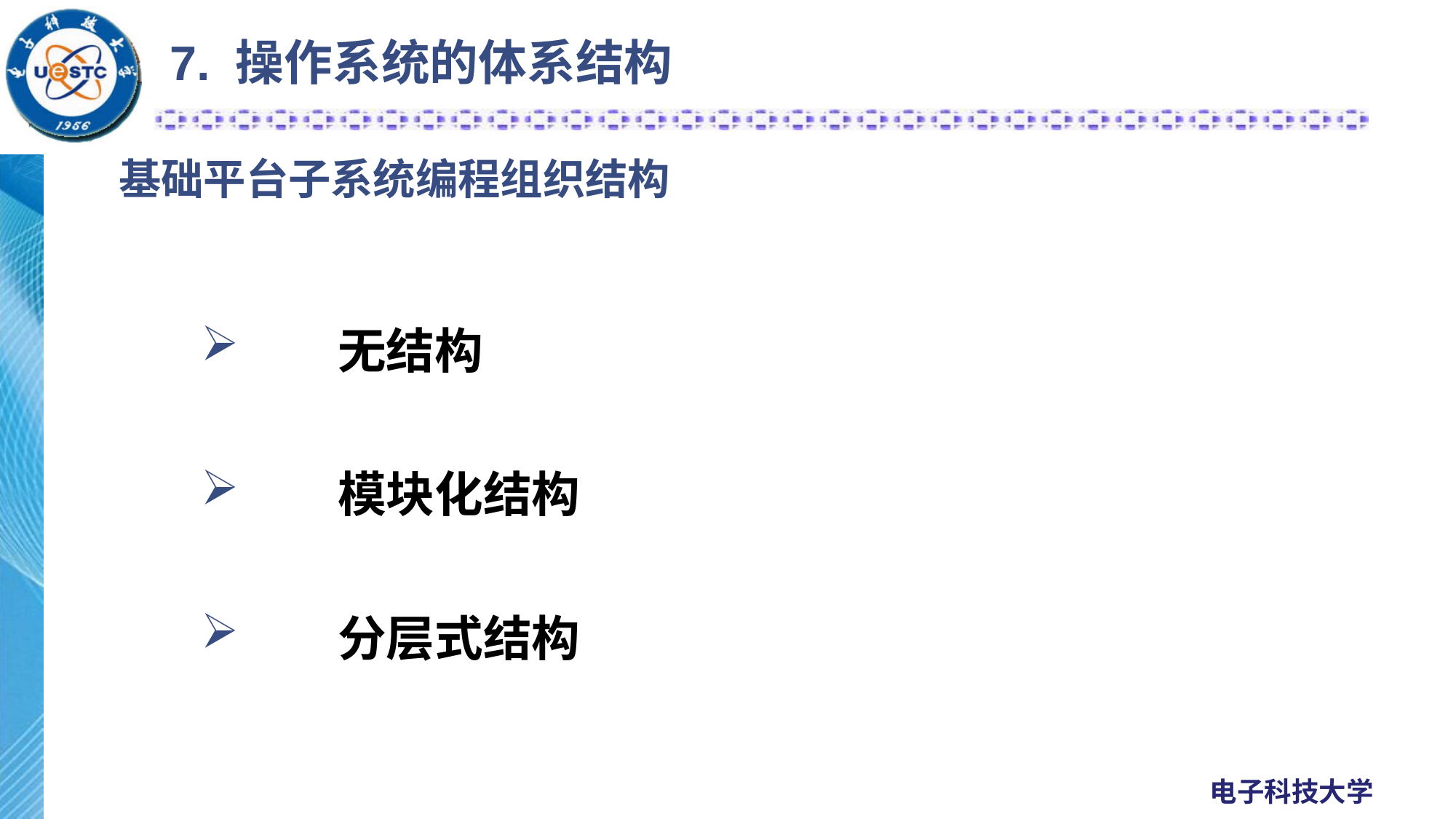

7. 操作系统的体系结构
# 基础平台子系统编程组织结构
	无结构
	模块化结构
	分层式结构